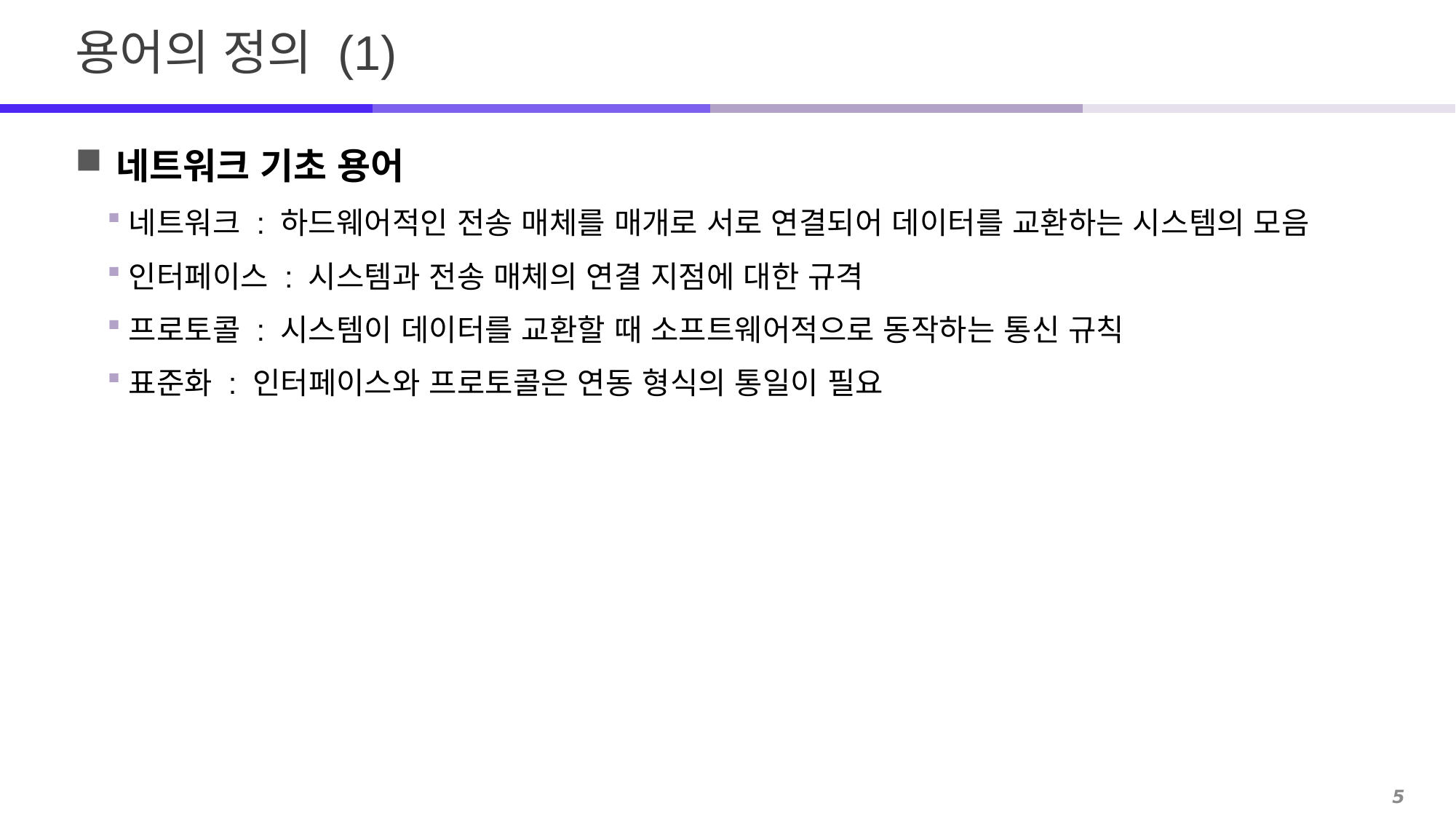

# 용어의 정의 (1)
네트워크 기초 용어
네트워크 : 하드웨어적인 전송 매체를 매개로 서로 연결되어 데이터를 교환하는 시스템의 모음
인터페이스 : 시스템과 전송 매체의 연결 지점에 대한 규격
프로토콜 : 시스템이 데이터를 교환할 때 소프트웨어적으로 동작하는 통신 규칙
표준화 : 인터페이스와 프로토콜은 연동 형식의 통일이 필요